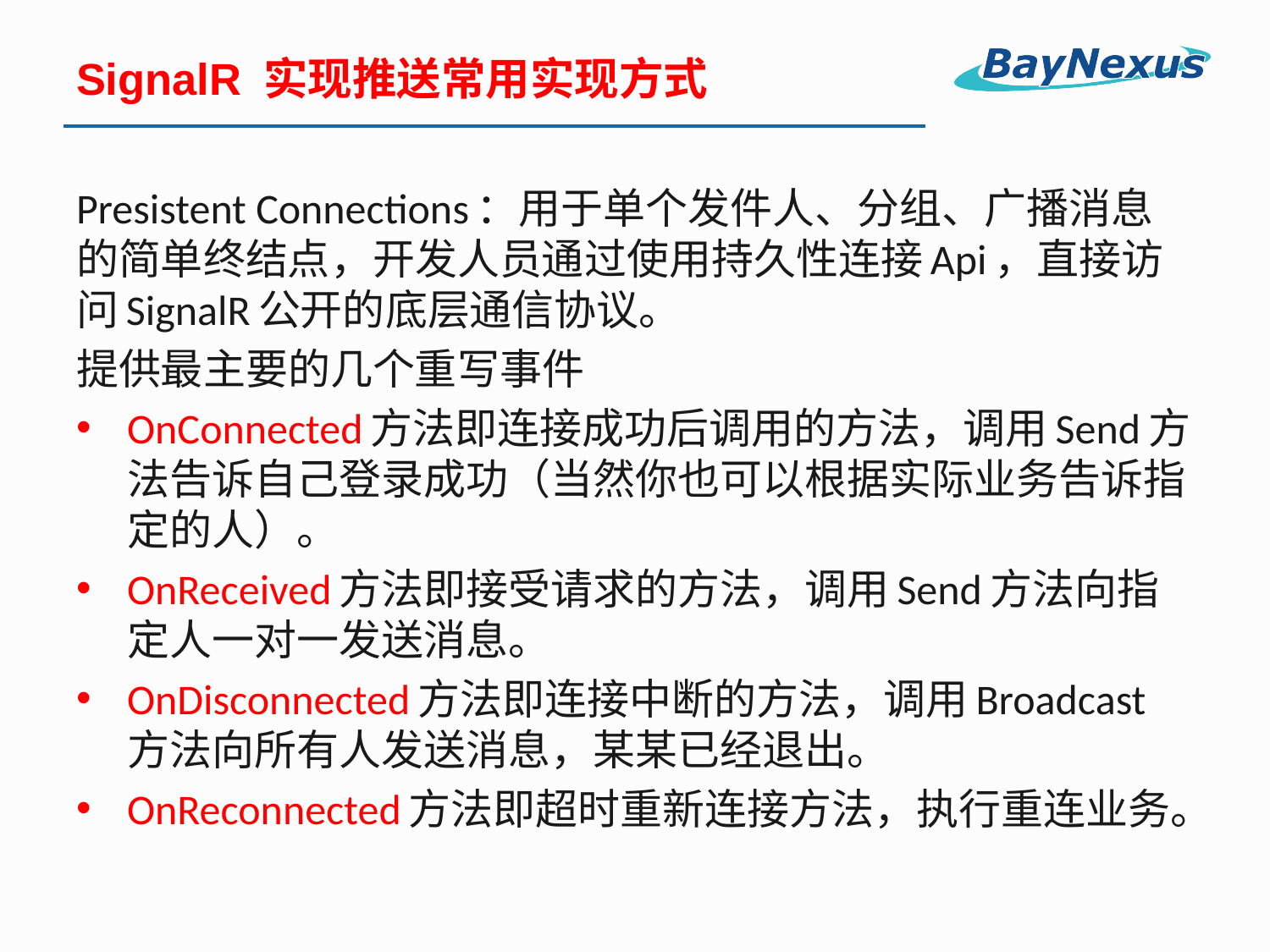

# SignalR 实现推送常用实现方式

Presistent Connections：用于单个发件人、分组、广播消息的简单终结点，开发人员通过使用持久性连接Api，直接访问SignalR公开的底层通信协议。
提供最主要的几个重写事件
OnConnected方法即连接成功后调用的方法，调用Send方法告诉自己登录成功（当然你也可以根据实际业务告诉指定的人）。
OnReceived方法即接受请求的方法，调用Send方法向指定人一对一发送消息。
OnDisconnected方法即连接中断的方法，调用Broadcast方法向所有人发送消息，某某已经退出。
OnReconnected方法即超时重新连接方法，执行重连业务。